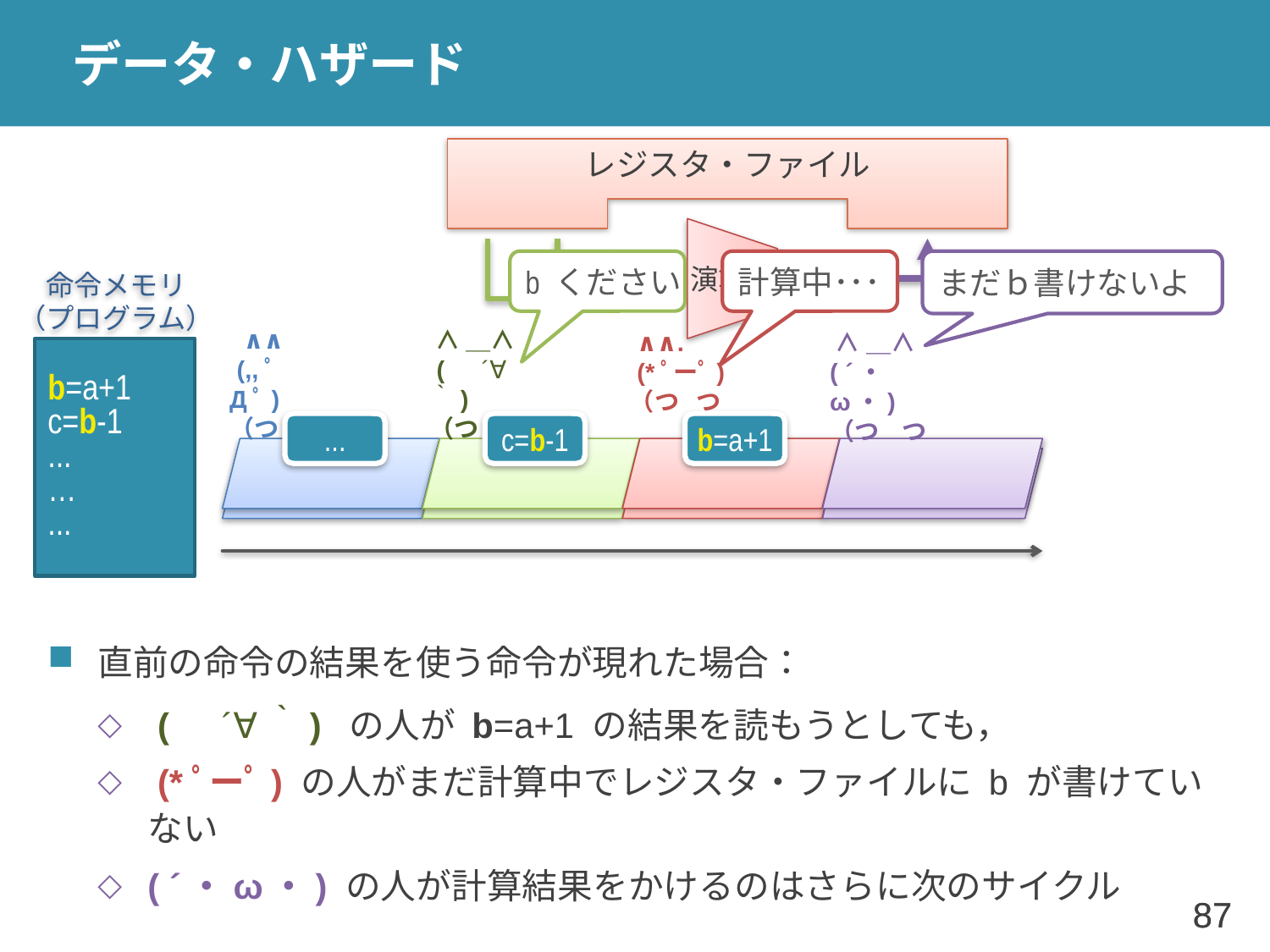

# データ・ハザード
レジスタ・ファイル
演算器

まだｂ書けないよ
b ください
計算中･･･
命令メモリ
（プログラム）
  ∧∧
 (,,ﾟДﾟ)
（つ   つ
 ∧＿∧
 (　´∀｀)
（つ    つ
 ∧∧.
 (*ﾟーﾟ)（つ   つ
 ∧＿∧
( ´・ω・)（つ    つ
b=a+1
c=b-1
...
…
...
a++
a++
...
c=b-1
b=a+1

直前の命令の結果を使う命令が現れた場合：
 (　´∀｀)  の人が b=a+1 の結果を読もうとしても，
 (*ﾟーﾟ) の人がまだ計算中でレジスタ・ファイルに b が書けていない
( ´・ω・) の人が計算結果をかけるのはさらに次のサイクル